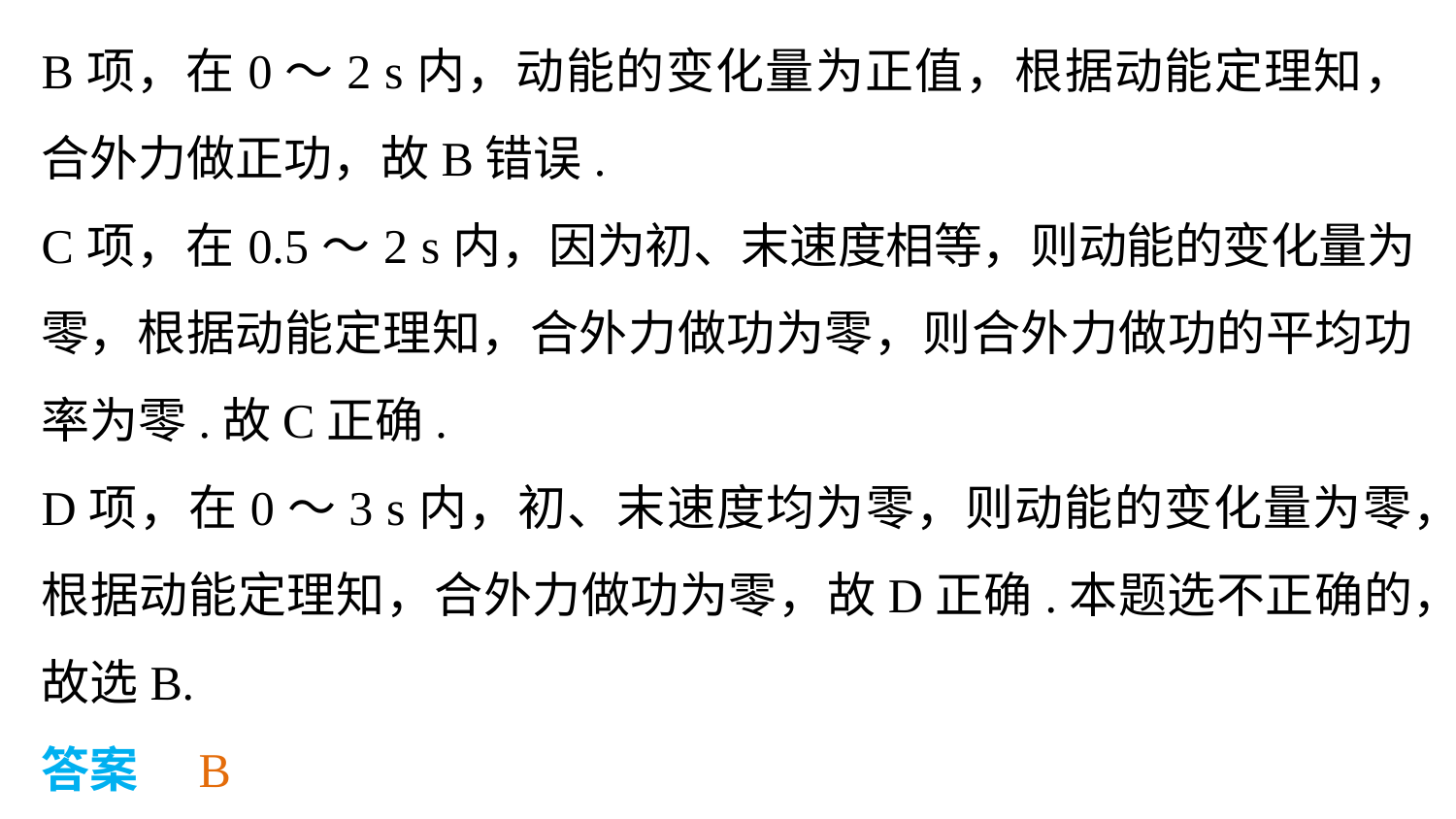

B项，在0～2 s内，动能的变化量为正值，根据动能定理知，合外力做正功，故B错误.
C项，在0.5～2 s内，因为初、末速度相等，则动能的变化量为零，根据动能定理知，合外力做功为零，则合外力做功的平均功率为零.故C正确.
D项，在0～3 s内，初、末速度均为零，则动能的变化量为零，根据动能定理知，合外力做功为零，故D正确.本题选不正确的，故选B.
答案　B